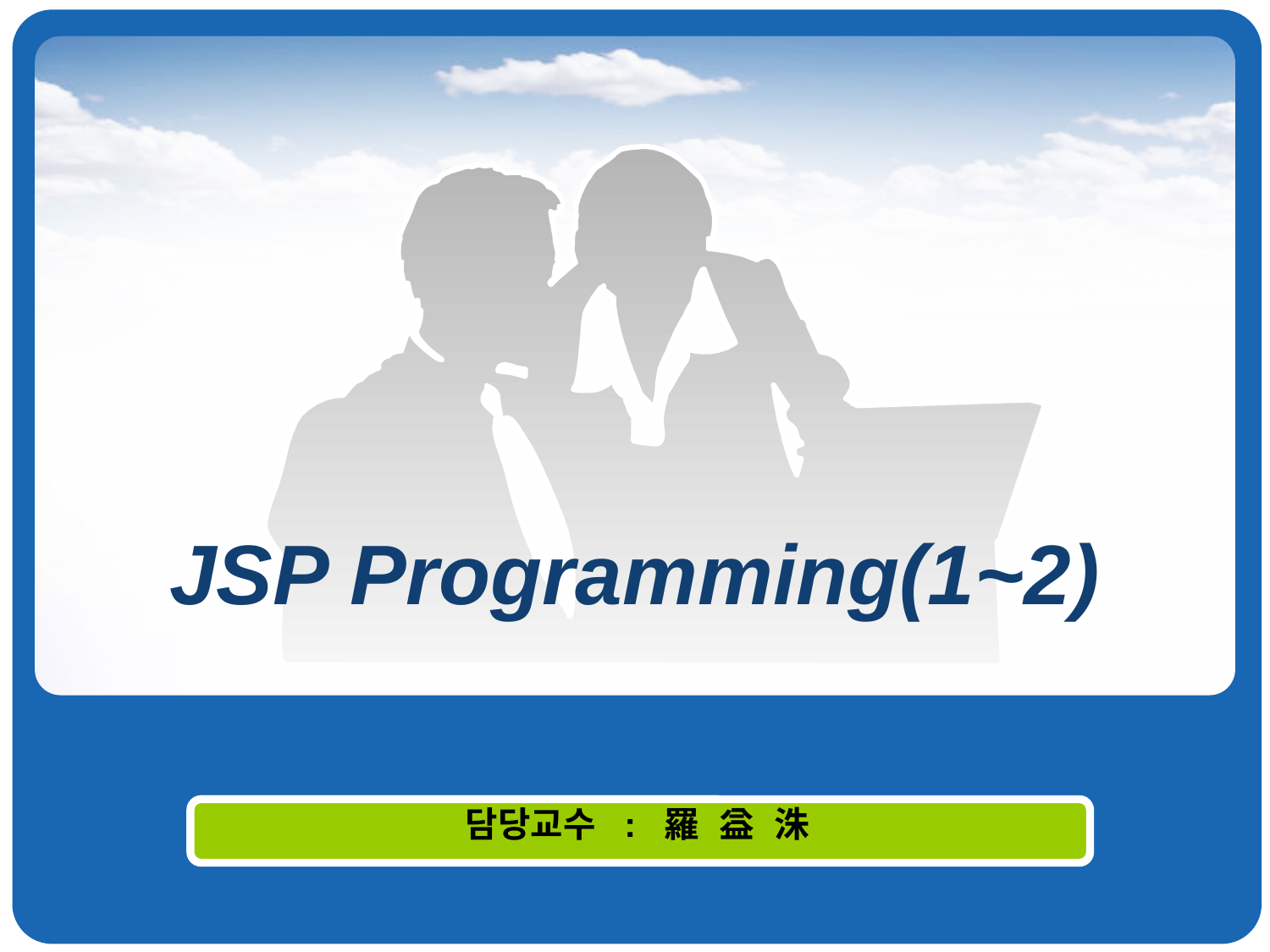

# JSP Programming(1~2)
담당교수  :  羅  益  洙